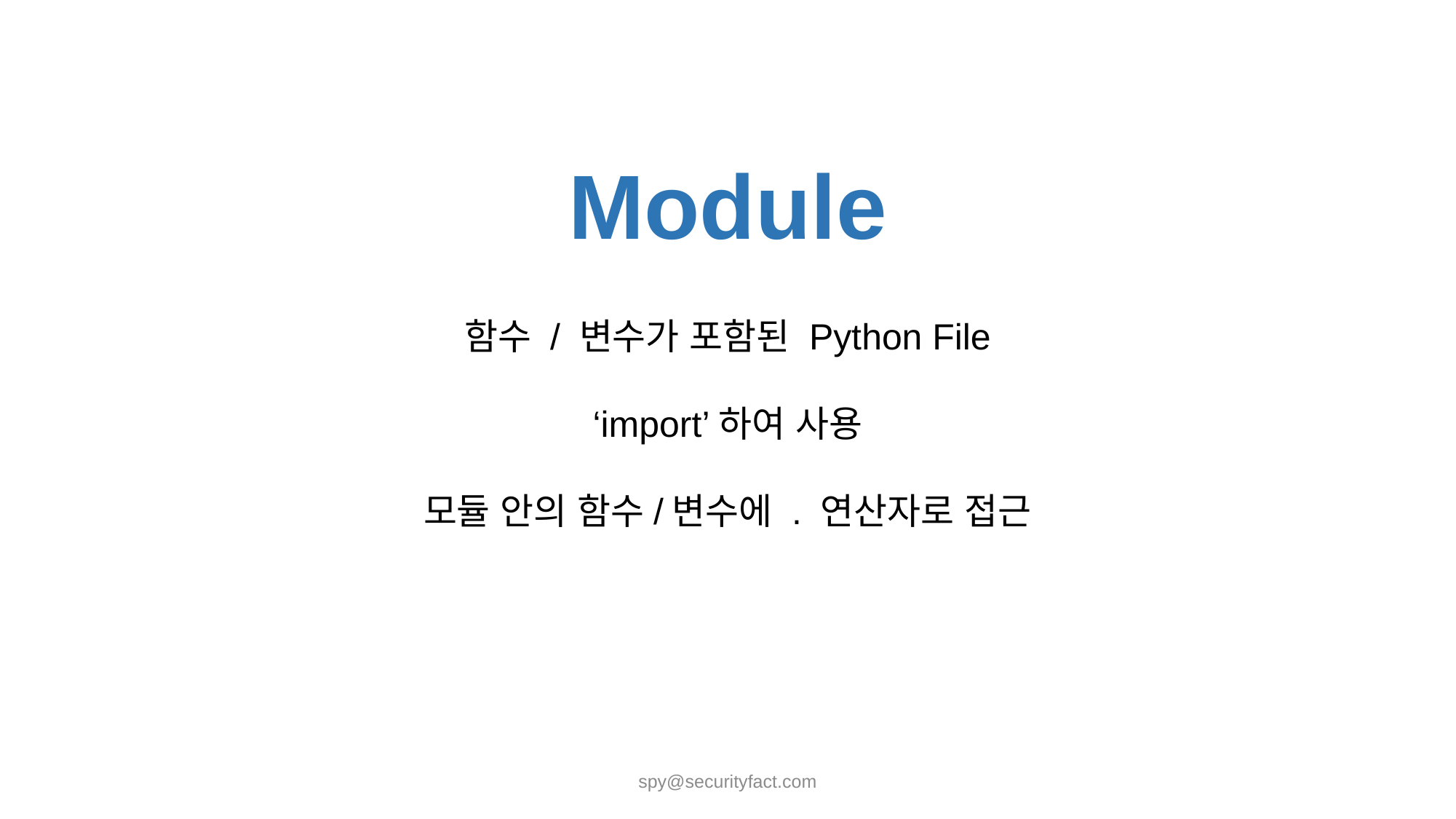

Module
함수 / 변수가 포함된 Python File

‘import’하여 사용

모듈 안의 함수/변수에 . 연산자로 접근
spy@securityfact.com